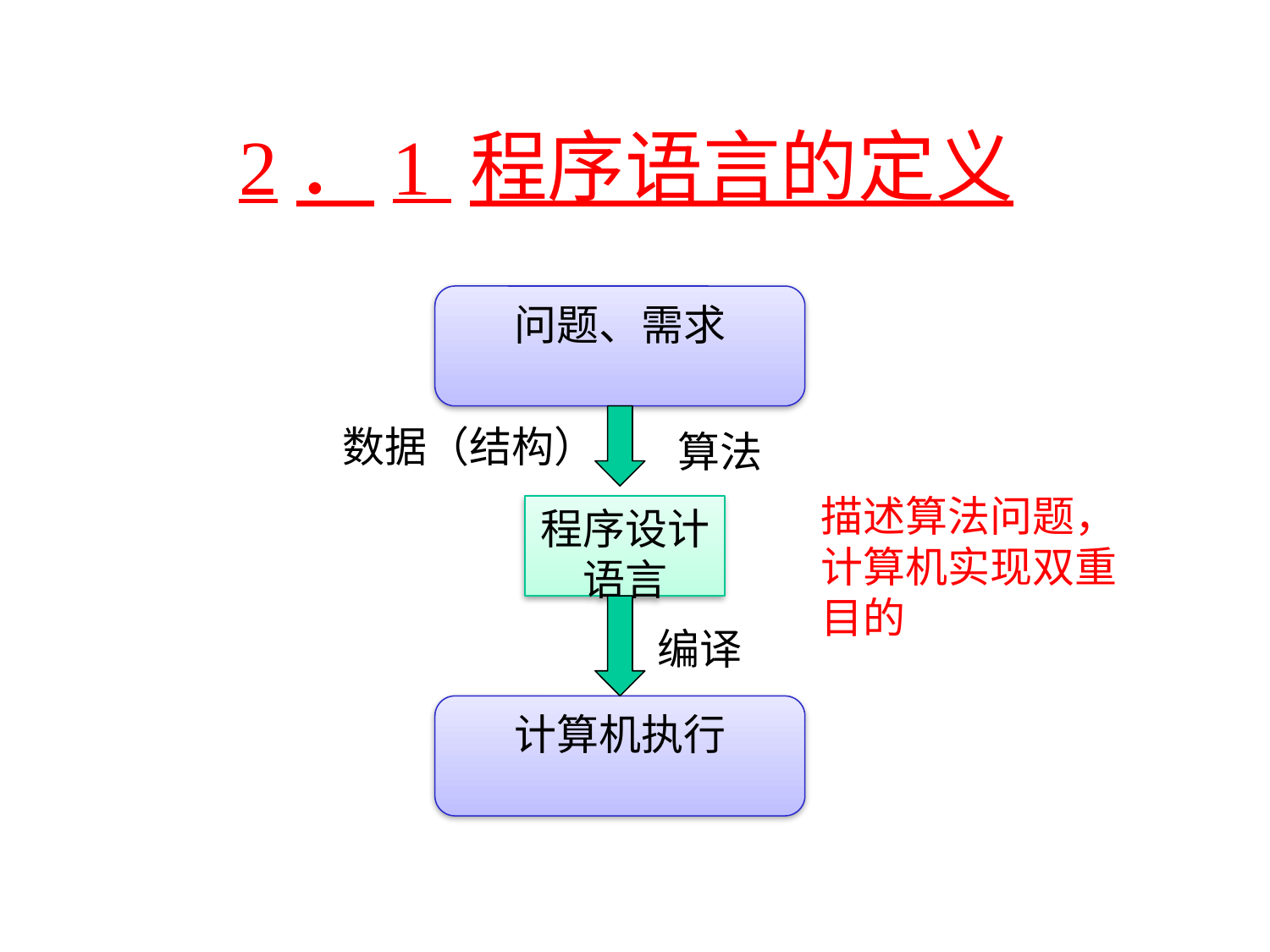

# 2．1 程序语言的定义
问题、需求

 数据（结构）
算法
描述算法问题，计算机实现双重目的
程序设计语言

编译
计算机执行